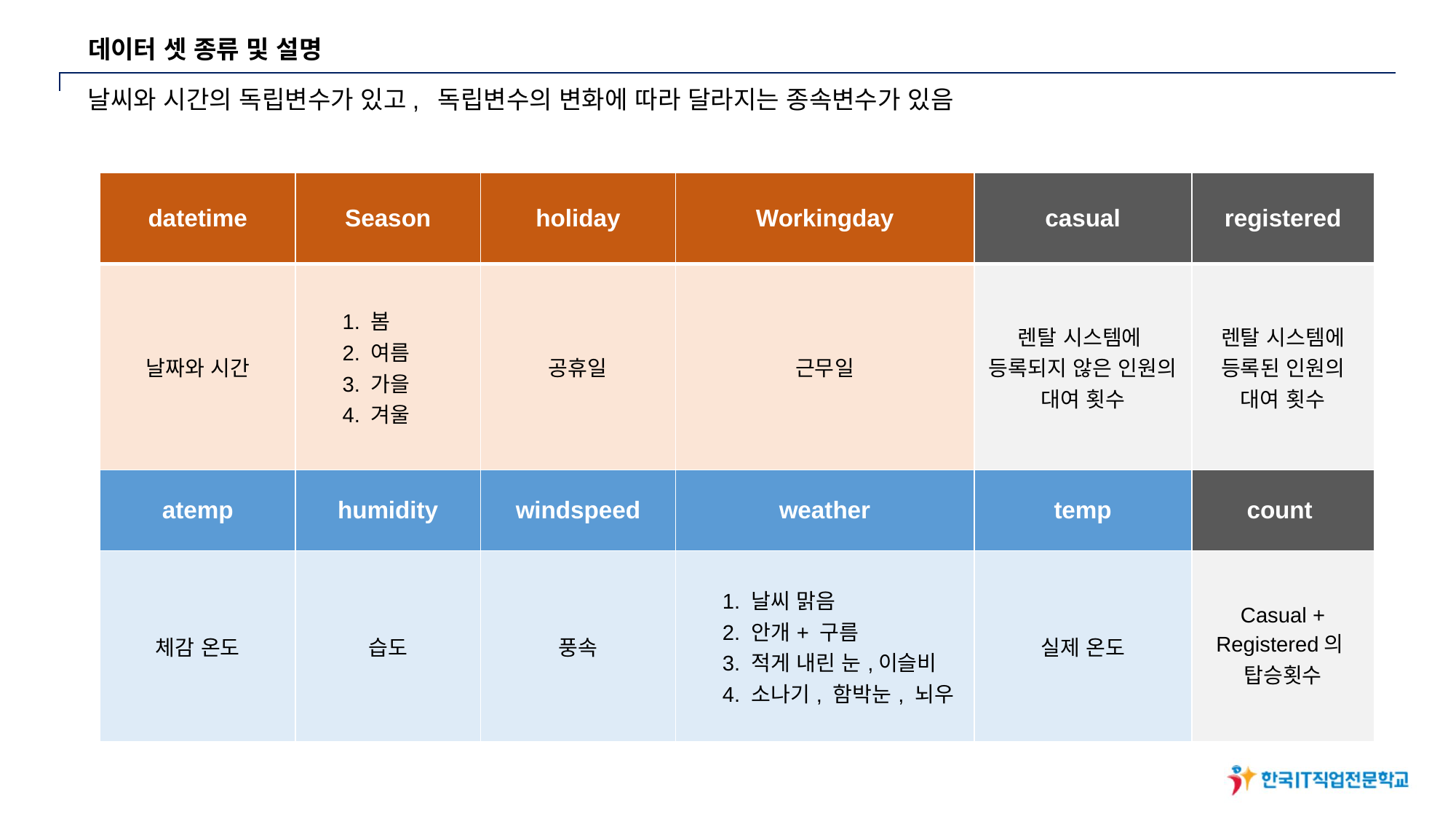

# 데이터 셋 종류 및 설명
날씨와 시간의 독립변수가 있고,  독립변수의 변화에 따라 달라지는 종속변수가 있음
| datetime | Season | holiday | Workingday | casual | registered |
| --- | --- | --- | --- | --- | --- |
| 날짜와 시간 | 1. 봄 2. 여름 3. 가을 4. 겨울 | 공휴일 | 근무일 | 렌탈 시스템에 등록되지 않은 인원의 대여 횟수 | 렌탈 시스템에 등록된 인원의 대여 횟수 |
| atemp | humidity | windspeed | weather | temp | count |
| 체감 온도 | 습도 | 풍속 | 1. 날씨 맑음 2. 안개+ 구름 3. 적게 내린 눈,이슬비 4. 소나기, 함박눈, 뇌우 | 실제 온도 | Casual + Registered의 탑승횟수 |